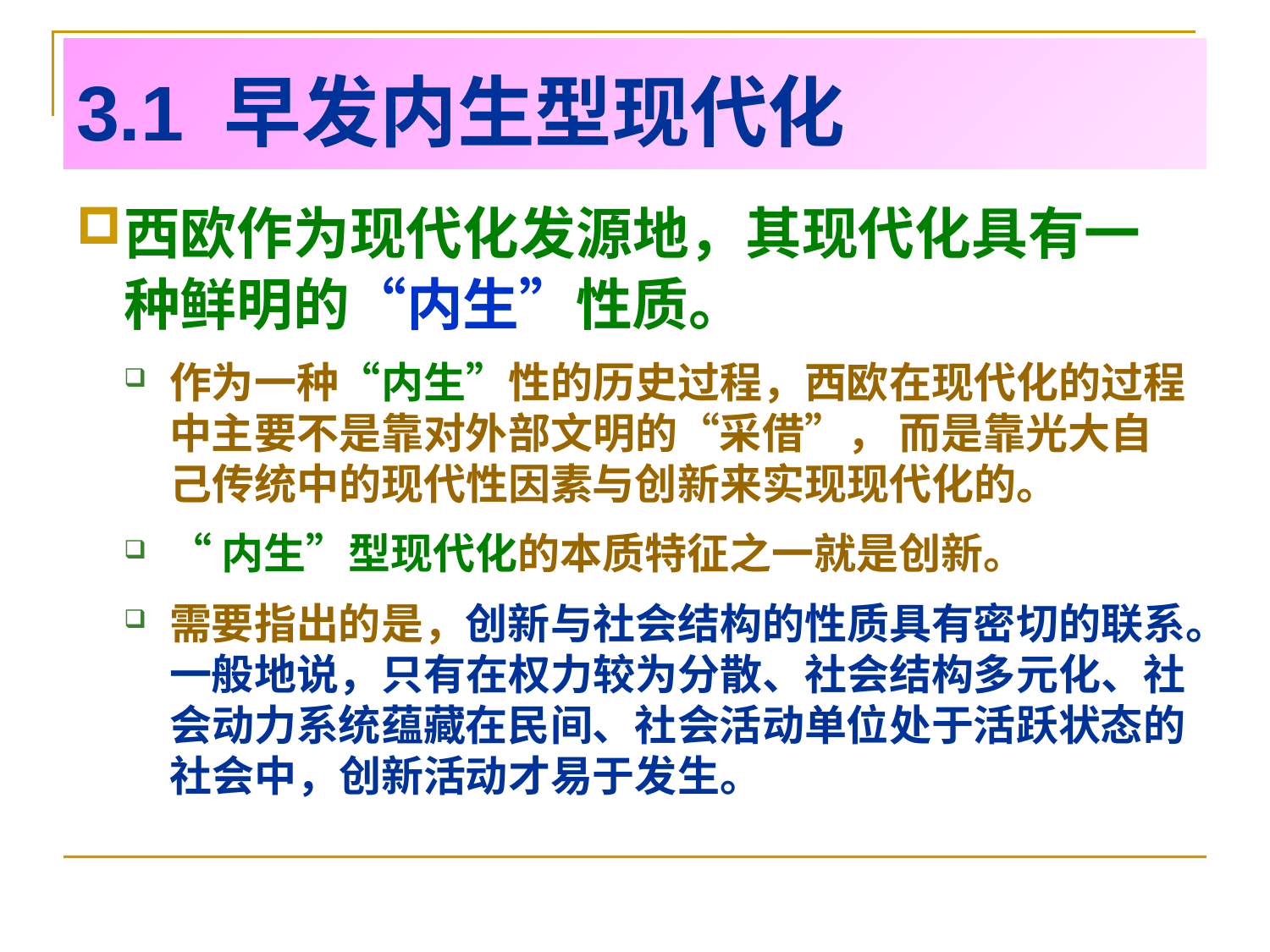

3.1 早发内生型现代化
#
西欧作为现代化发源地，其现代化具有一种鲜明的“内生”性质。
作为一种“内生”性的历史过程，西欧在现代化的过程中主要不是靠对外部文明的“采借”， 而是靠光大自己传统中的现代性因素与创新来实现现代化的。
“内生”型现代化的本质特征之一就是创新。
需要指出的是，创新与社会结构的性质具有密切的联系。一般地说，只有在权力较为分散、社会结构多元化、社会动力系统蕴藏在民间、社会活动单位处于活跃状态的社会中，创新活动才易于发生。
37